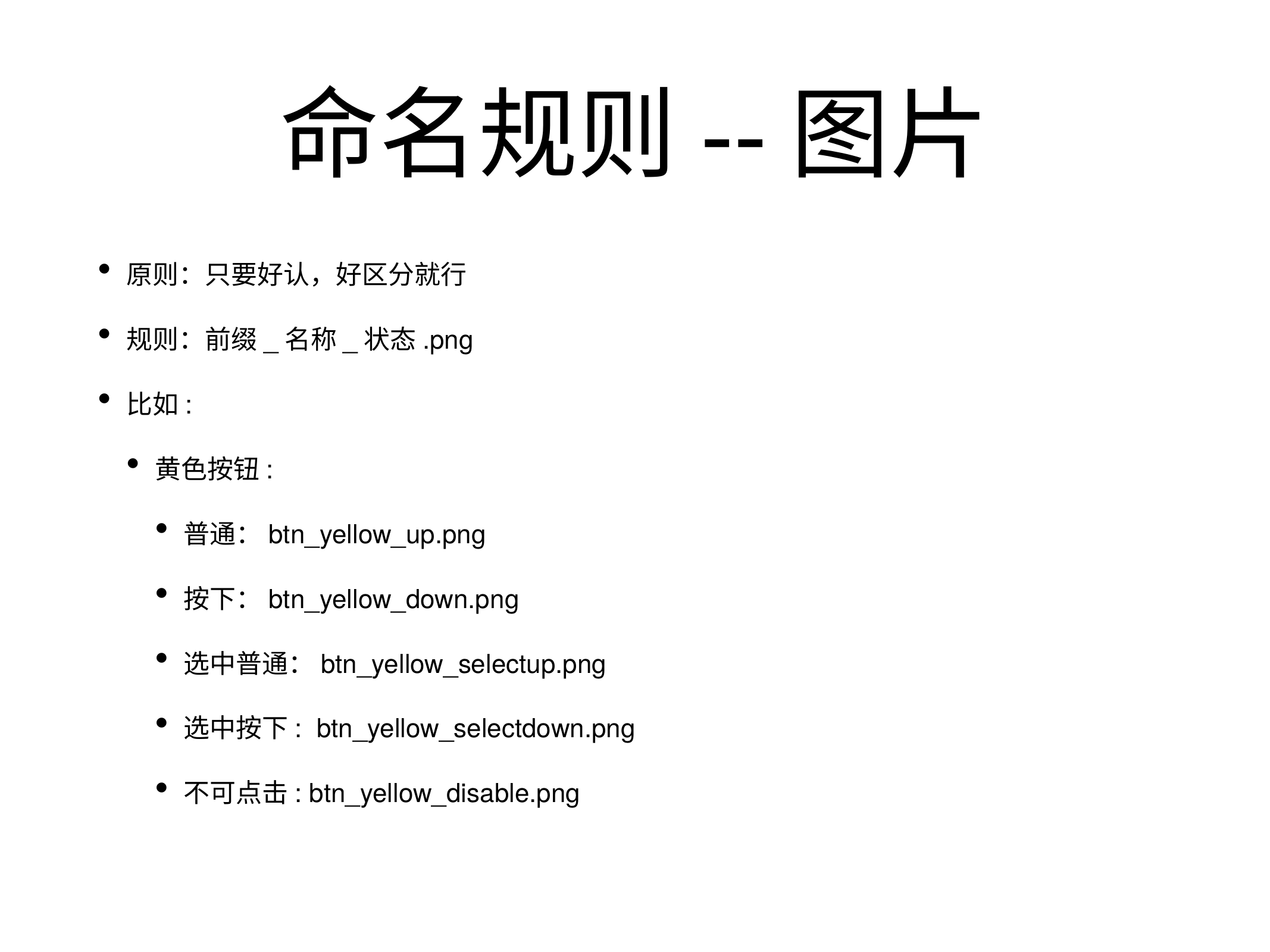

# 命名规则--图片
原则：只要好认，好区分就行
规则：前缀_名称_状态.png
比如:
黄色按钮:
普通：btn_yellow_up.png
按下：btn_yellow_down.png
选中普通：btn_yellow_selectup.png
选中按下:  btn_yellow_selectdown.png
不可点击: btn_yellow_disable.png